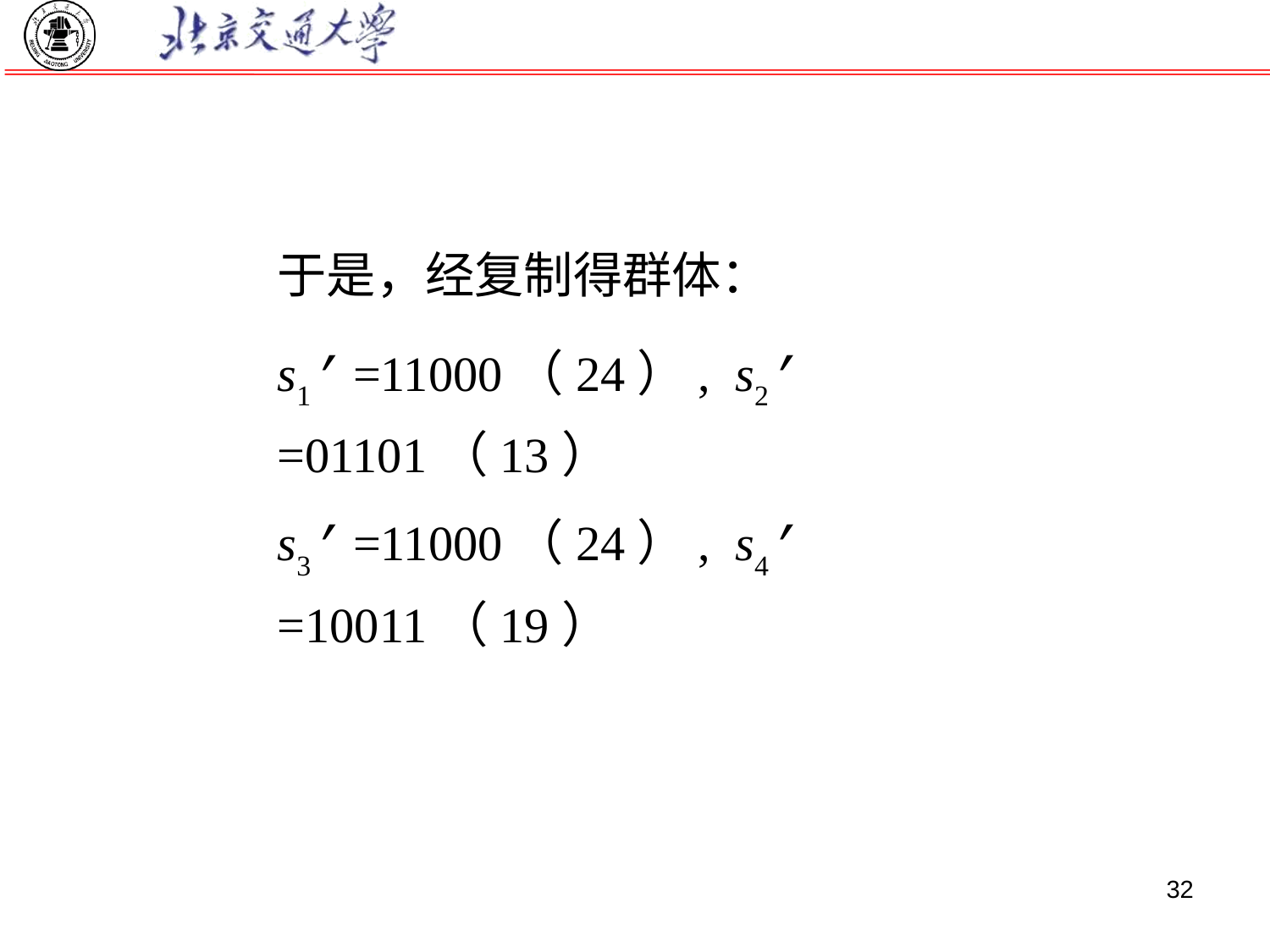

于是，经复制得群体：
s1’ =11000（24）,  s2’ =01101（13）
s3’ =11000（24）,  s4’ =10011（19）
32